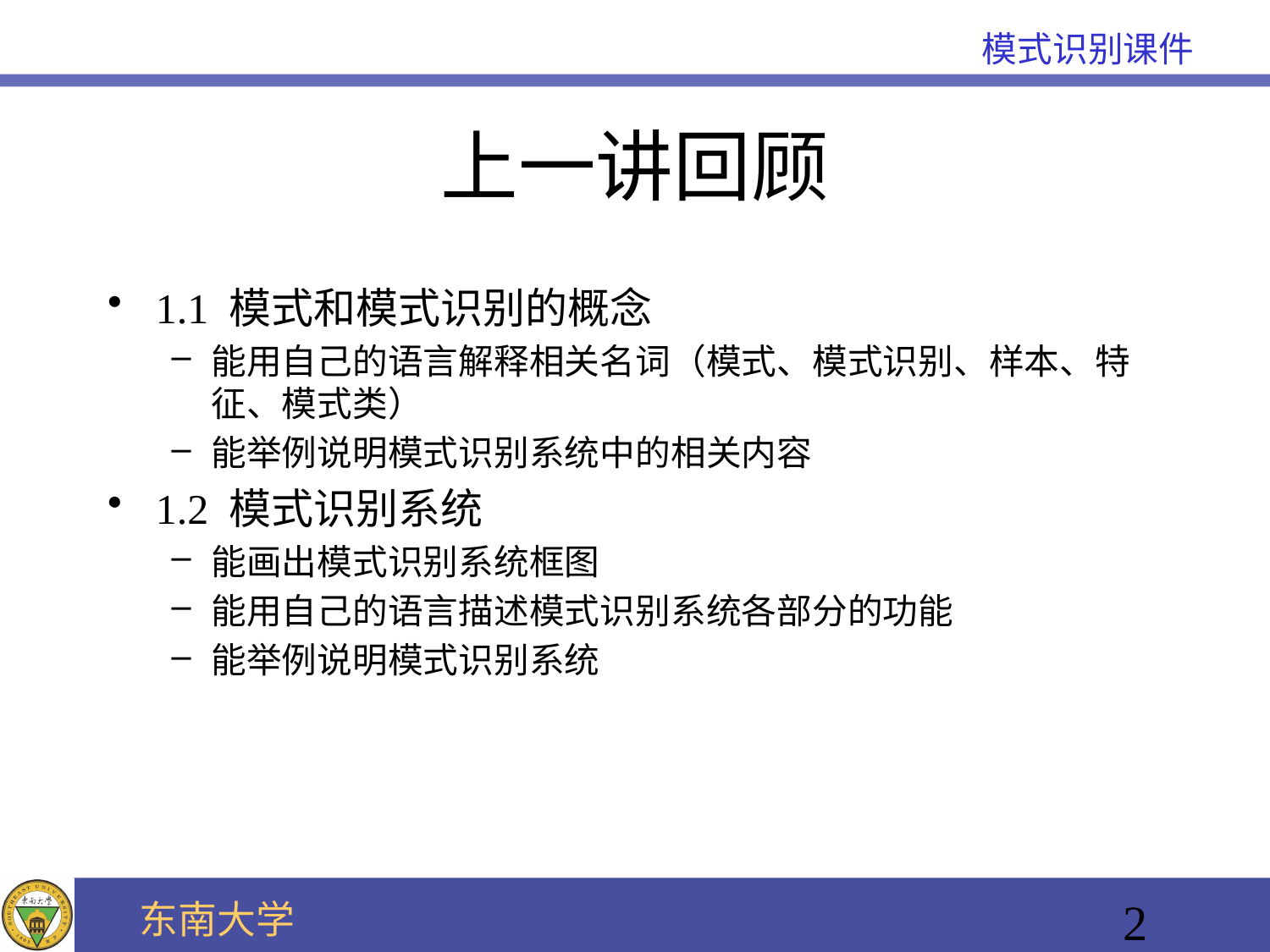

# 上一讲回顾
1.1 模式和模式识别的概念
能用自己的语言解释相关名词（模式、模式识别、样本、特征、模式类）
能举例说明模式识别系统中的相关内容
1.2 模式识别系统
能画出模式识别系统框图
能用自己的语言描述模式识别系统各部分的功能
能举例说明模式识别系统
2